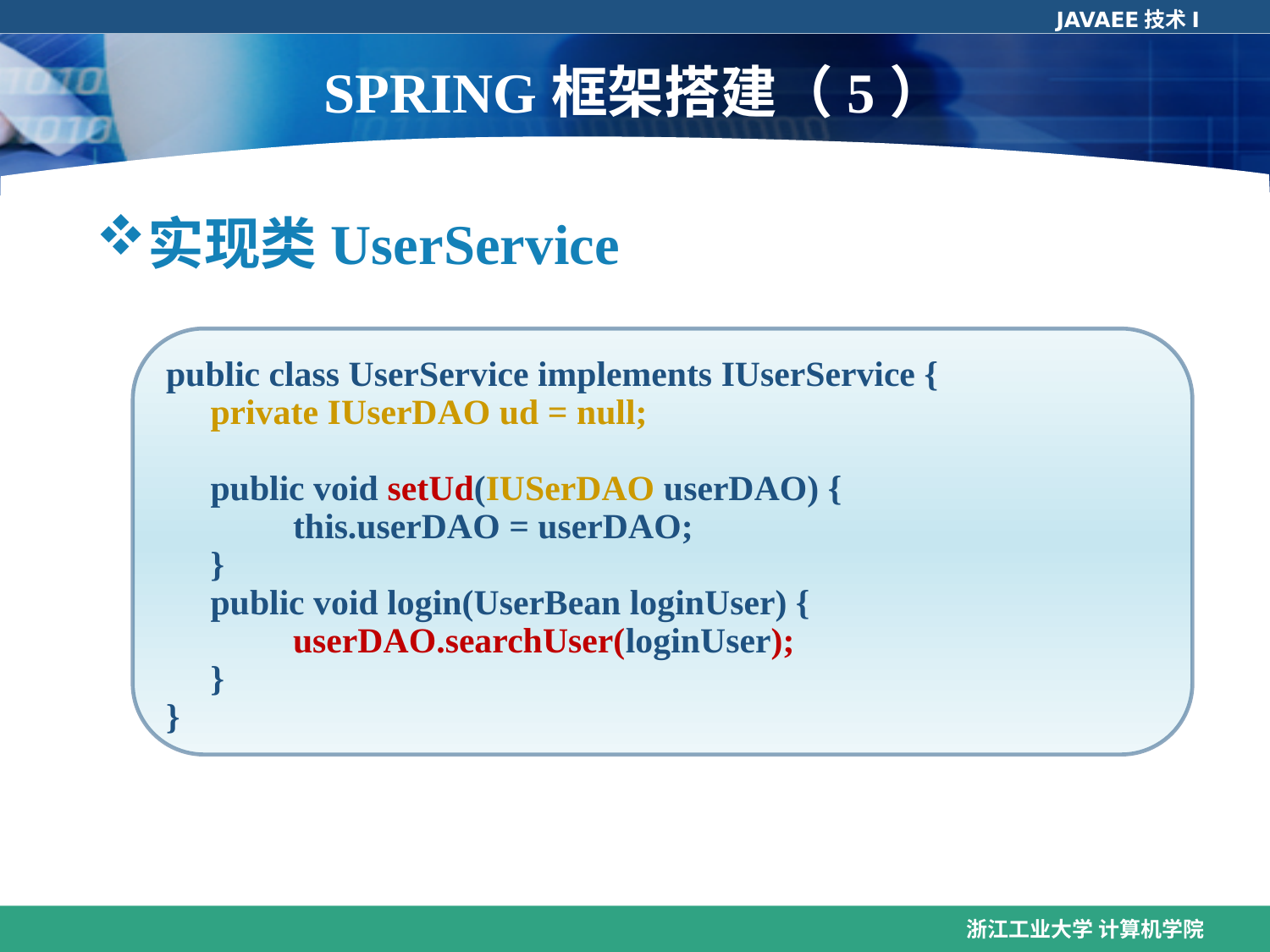

# SPRING框架搭建（5）
实现类UserService

public class UserService implements IUserService {
     private IUserDAO ud = null;

     public void setUd(IUSerDAO userDAO) {
	this.userDAO = userDAO;
     }
     public void login(UserBean loginUser) {
	userDAO.searchUser(loginUser);
     }
}